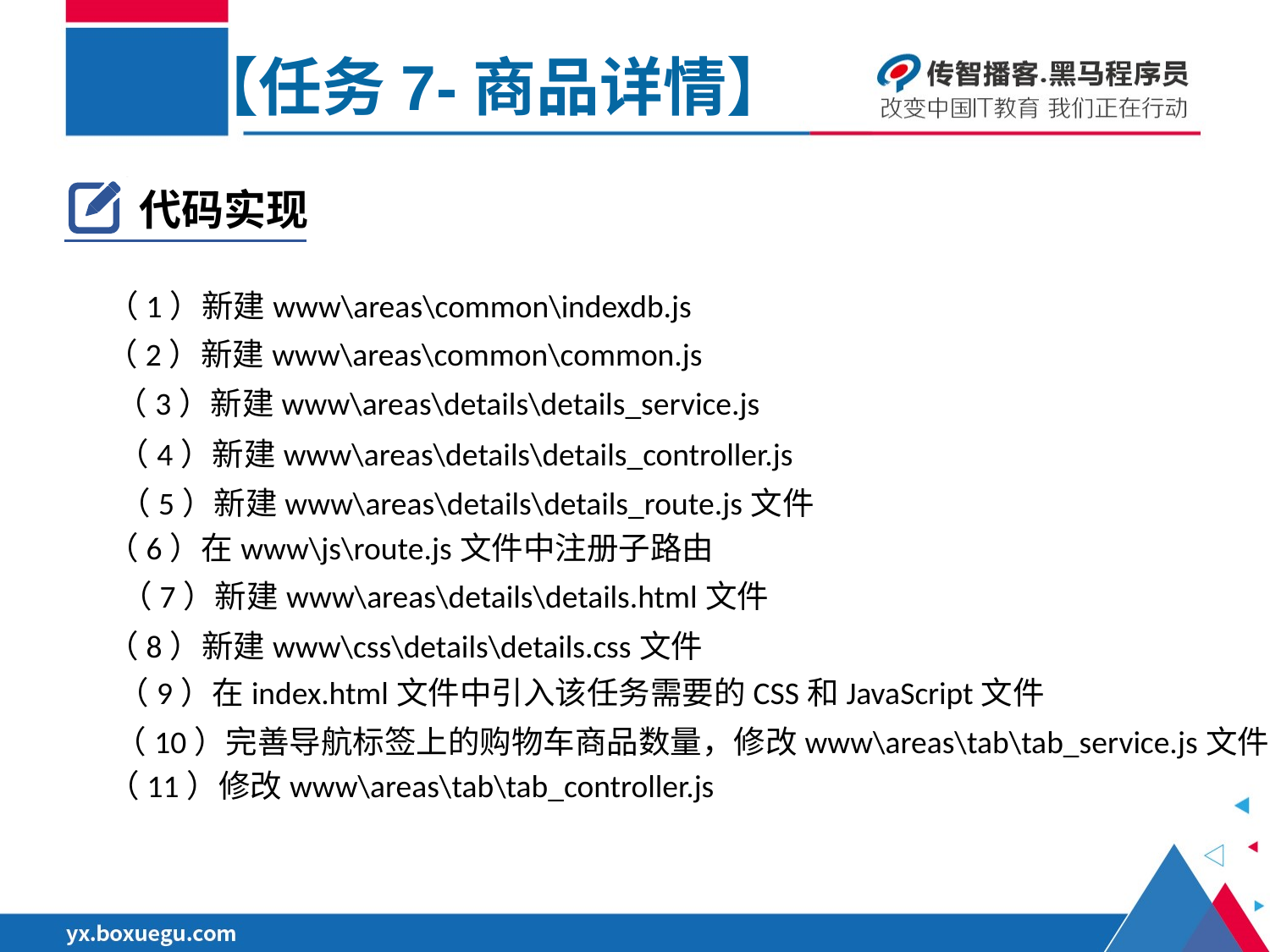

【任务7-商品详情】
代码实现

（1）新建www\areas\common\indexdb.js
（2）新建www\areas\common\common.js
（3）新建www\areas\details\details_service.js
（4）新建www\areas\details\details_controller.js
（5）新建www\areas\details\details_route.js文件
（6）在www\js\route.js文件中注册子路由
（7）新建www\areas\details\details.html文件
（8）新建www\css\details\details.css文件
（9）在index.html文件中引入该任务需要的CSS和JavaScript文件
（10）完善导航标签上的购物车商品数量，修改www\areas\tab\tab_service.js文件
（11）修改www\areas\tab\tab_controller.js